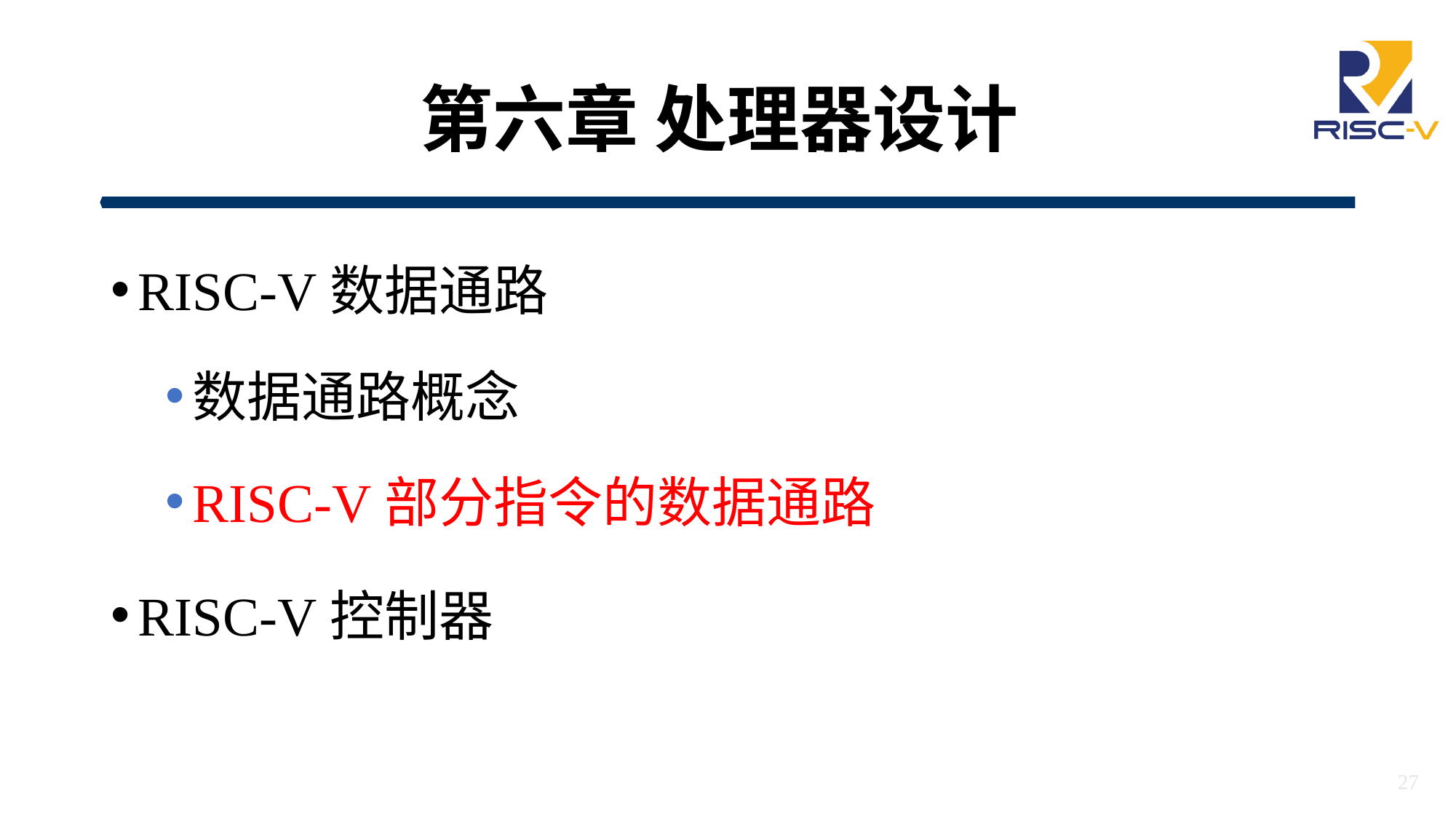

# 第六章 处理器设计
RISC-V数据通路
数据通路概念
RISC-V部分指令的数据通路
RISC-V控制器

27